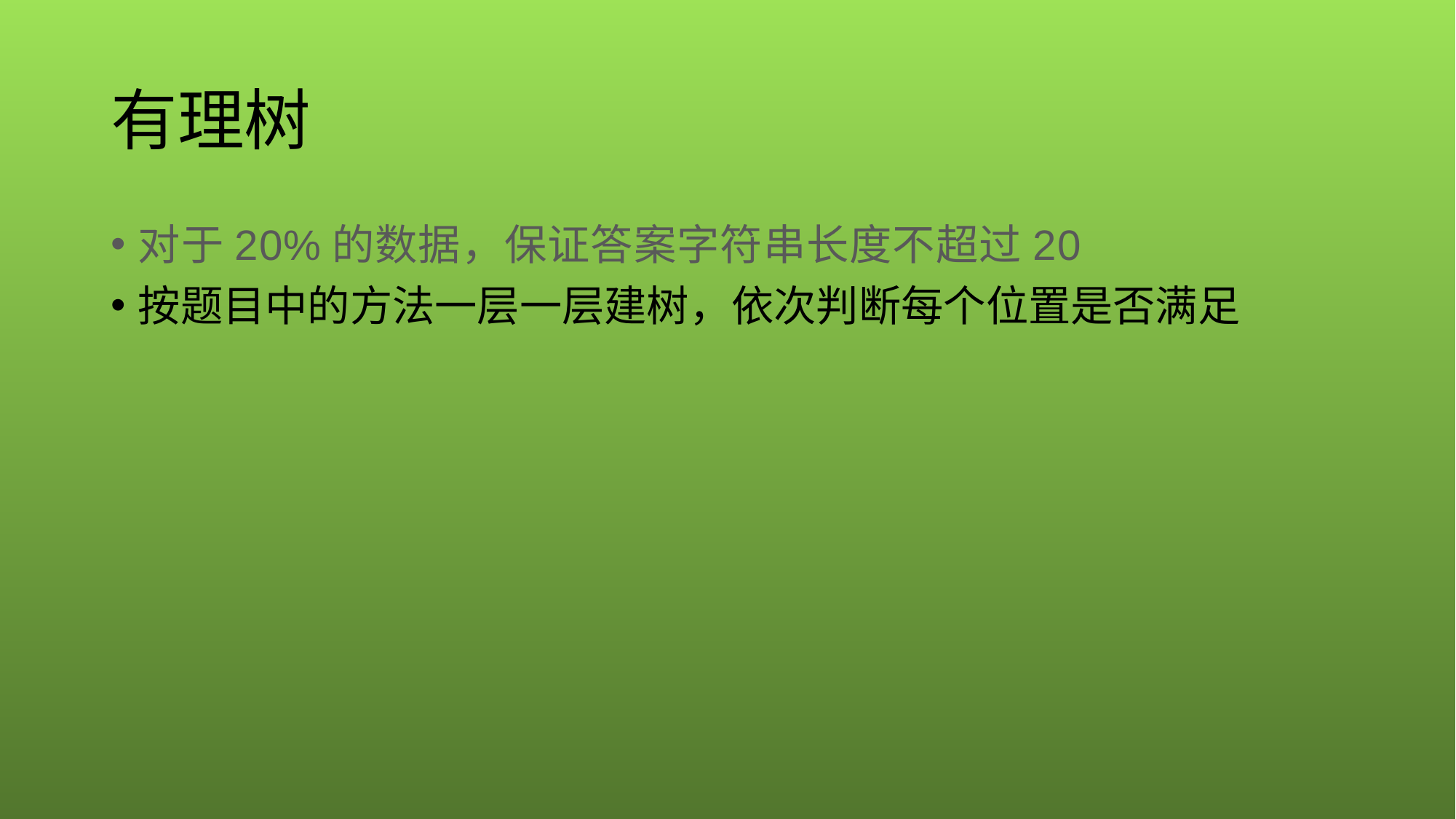

# 有理树
对于20%的数据，保证答案字符串长度不超过20
按题目中的方法一层一层建树，依次判断每个位置是否满足